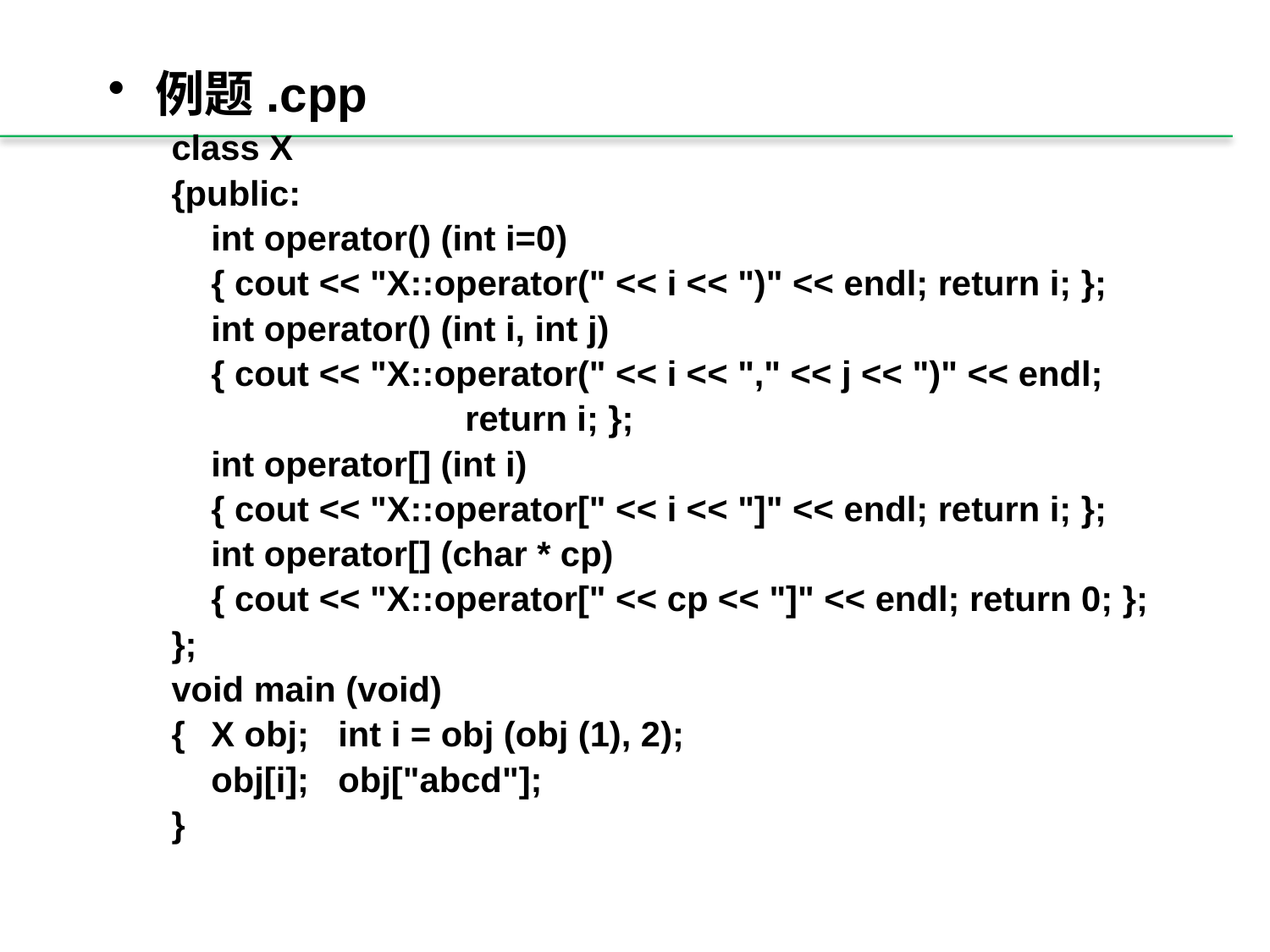

例题.cpp
class X
{public:
	int operator() (int i=0)
	{ cout << "X::operator(" << i << ")" << endl; return i; };
	int operator() (int i, int j)
	{ cout << "X::operator(" << i << "," << j << ")" << endl;
			return i; };
	int operator[] (int i)
	{ cout << "X::operator[" << i << "]" << endl; return i; };
	int operator[] (char * cp)
	{ cout << "X::operator[" << cp << "]" << endl; return 0; };
};
void main (void)
{	X obj;	int i = obj (obj (1), 2);
	obj[i];	obj["abcd"];
}